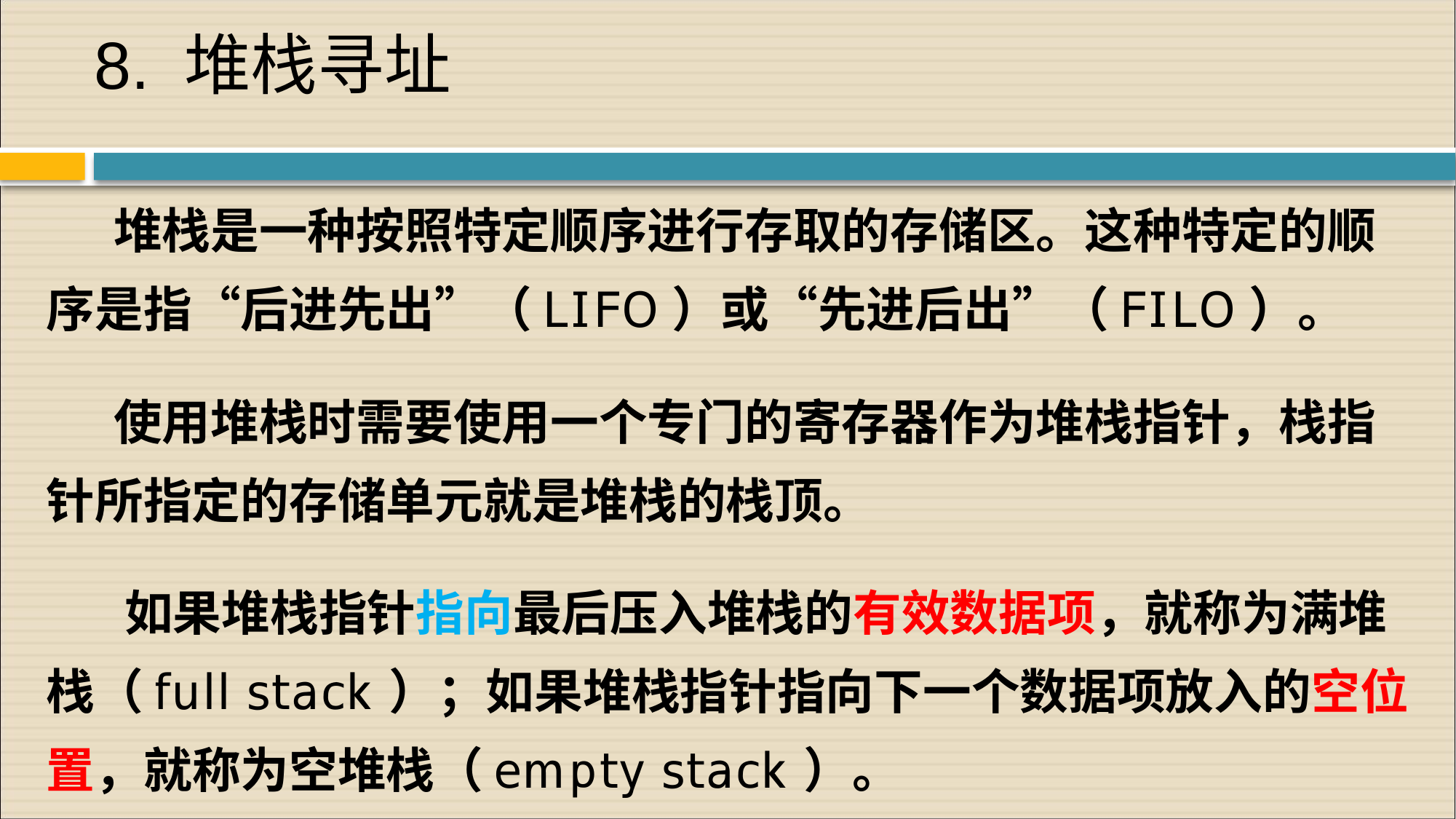

# 8. 堆栈寻址
     堆栈是一种按照特定顺序进行存取的存储区。这种特定的顺序是指“后进先出”（LIFO）或“先进后出”（FILO）。
     使用堆栈时需要使用一个专门的寄存器作为堆栈指针，栈指针所指定的存储单元就是堆栈的栈顶。
      如果堆栈指针指向最后压入堆栈的有效数据项，就称为满堆栈（full stack）；如果堆栈指针指向下一个数据项放入的空位置，就称为空堆栈（empty stack）。